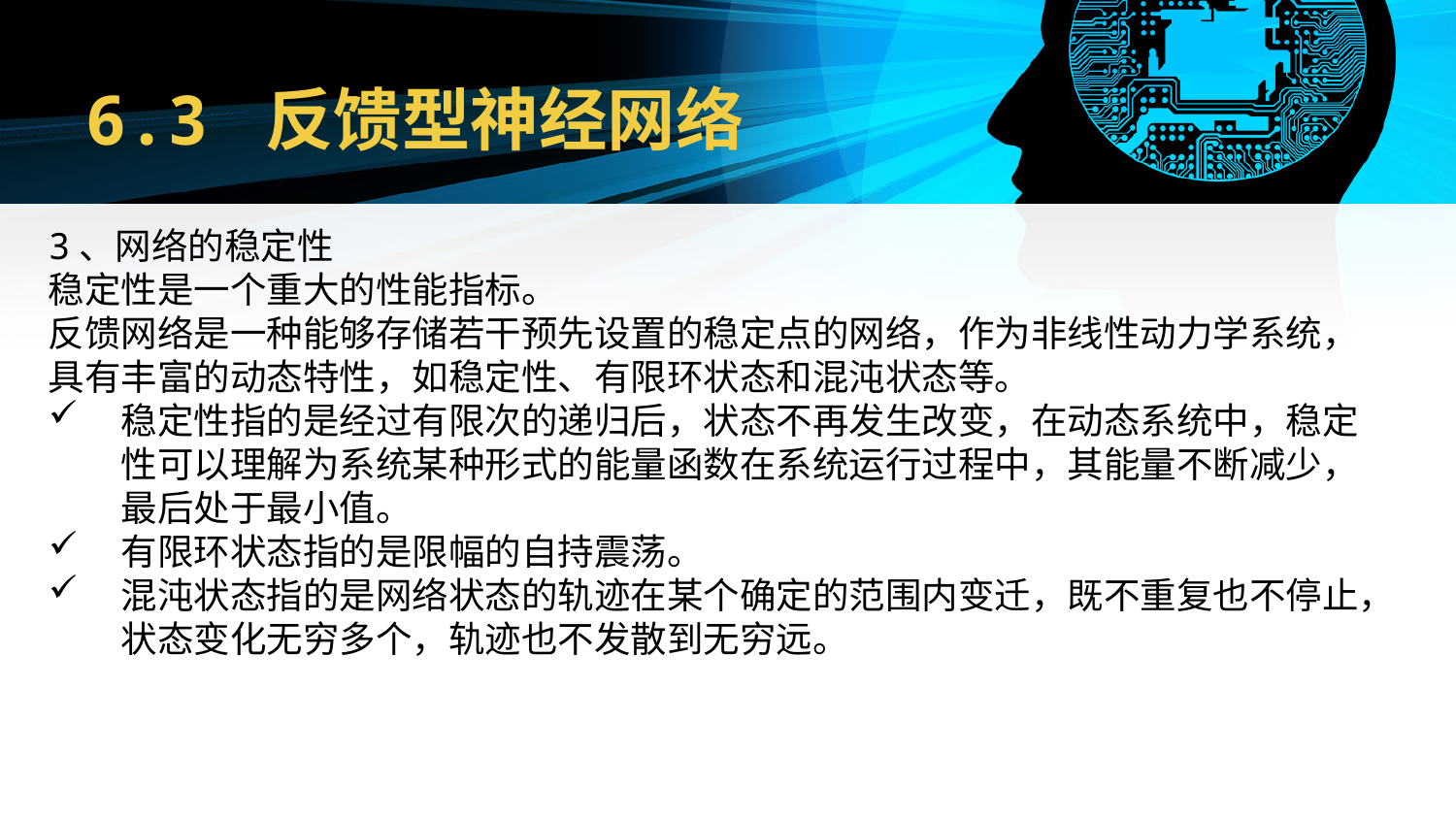

# 6.3 反馈型神经网络
3、网络的稳定性
稳定性是一个重大的性能指标。
反馈网络是一种能够存储若干预先设置的稳定点的网络，作为非线性动力学系统，具有丰富的动态特性，如稳定性、有限环状态和混沌状态等。
稳定性指的是经过有限次的递归后，状态不再发生改变，在动态系统中，稳定性可以理解为系统某种形式的能量函数在系统运行过程中，其能量不断减少，最后处于最小值。
有限环状态指的是限幅的自持震荡。
混沌状态指的是网络状态的轨迹在某个确定的范围内变迁，既不重复也不停止，状态变化无穷多个，轨迹也不发散到无穷远。